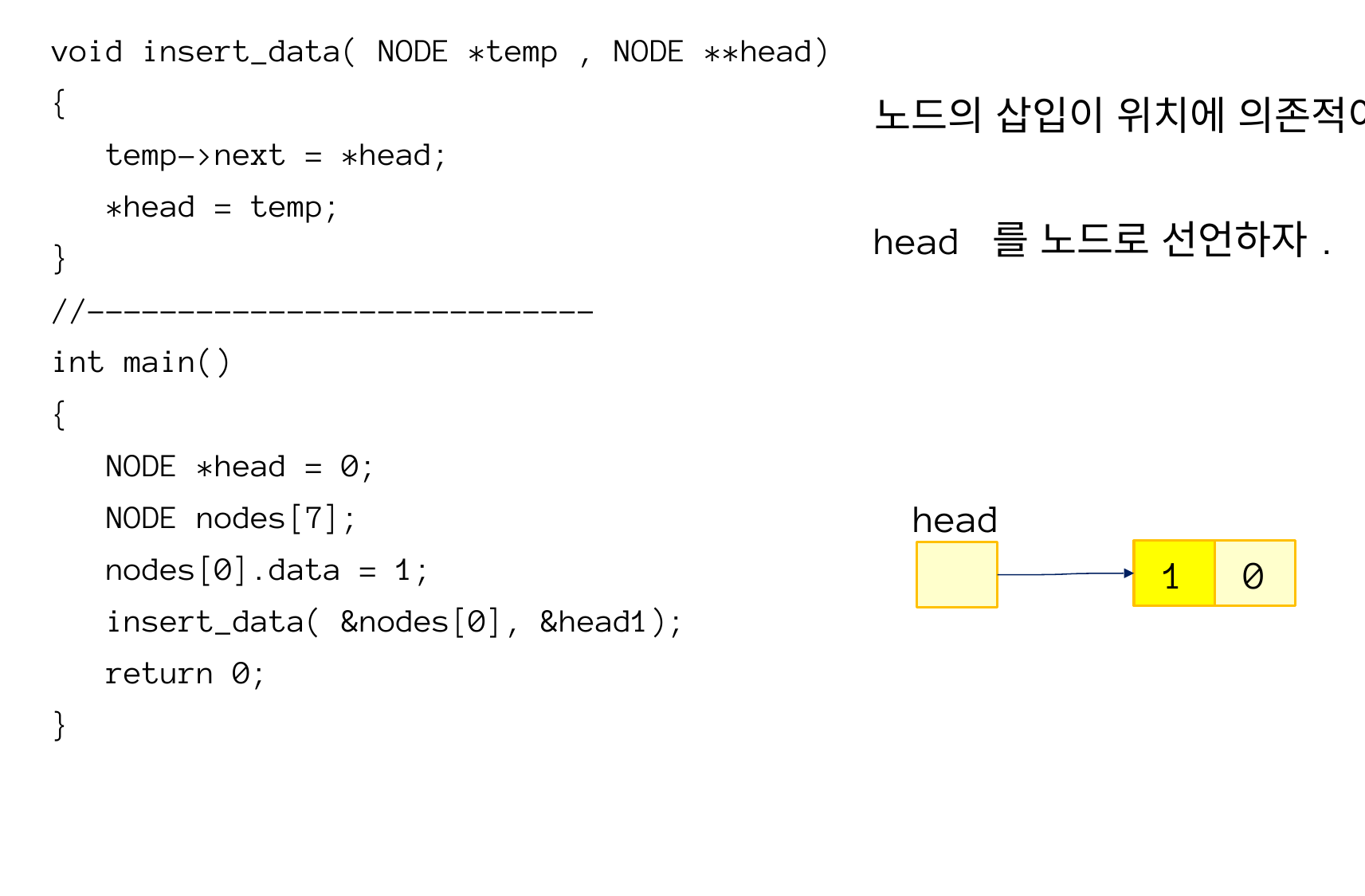

void insert_data( NODE *temp , NODE **head)
{
   temp->next = *head;
   *head = temp;
}
//----------------------------
int main()
{
   NODE *head = 0;
   NODE nodes[7];
   nodes[0].data = 1;
   insert_data( &nodes[0], &head1);
   return 0;
}
노드의 삽입이 위치에 의존적이다.

head 를 노드로 선언하자.
head
1
0